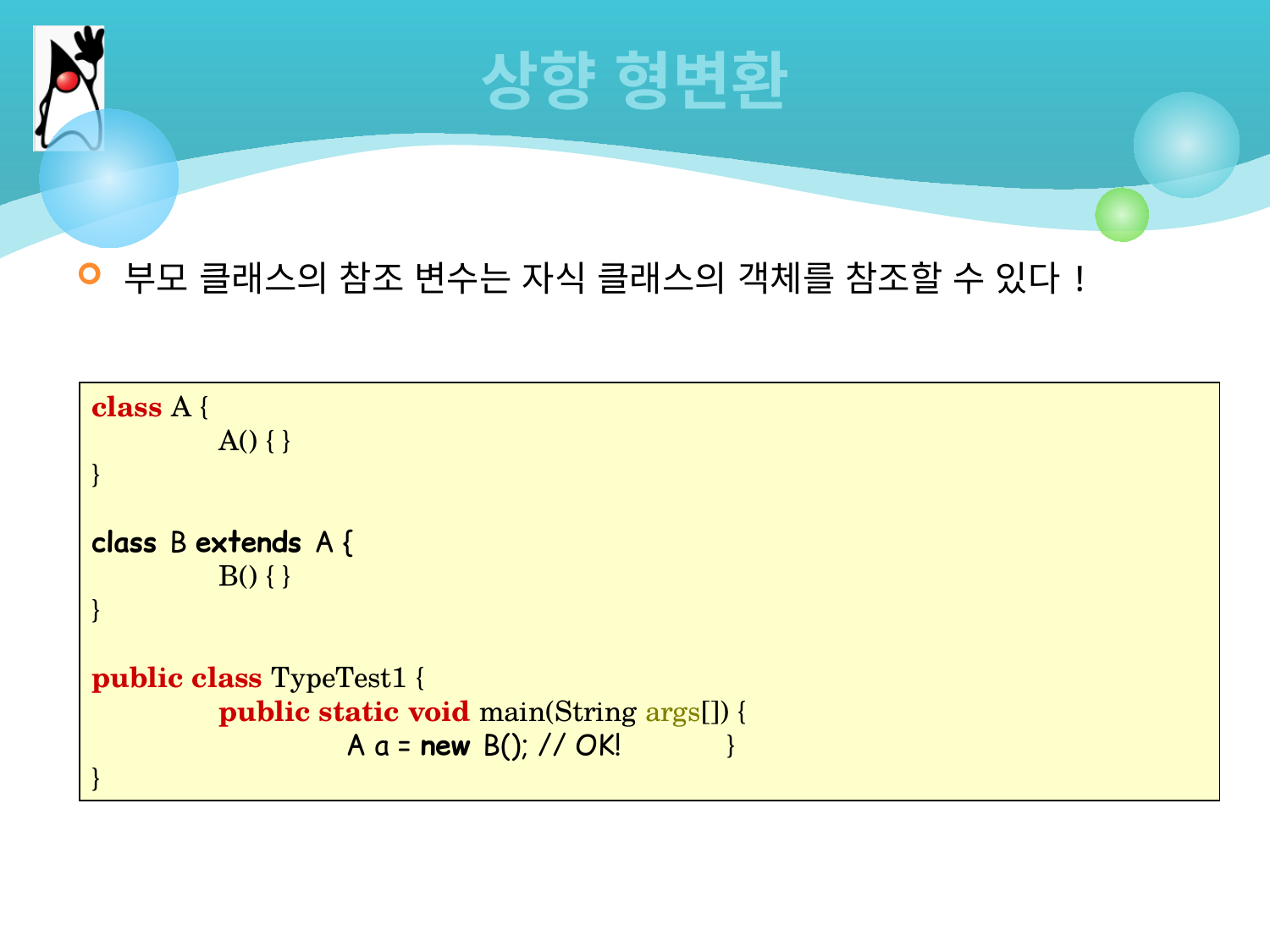

# 상향 형변환
부모 클래스의 참조 변수는 자식 클래스의 객체를 참조할 수 있다!
class A {
	A() { }
}

class B extends A {
	B() { }
}

public class TypeTest1 {
	public static void main(String args[]) {
		A a = new B(); // OK!	}
}